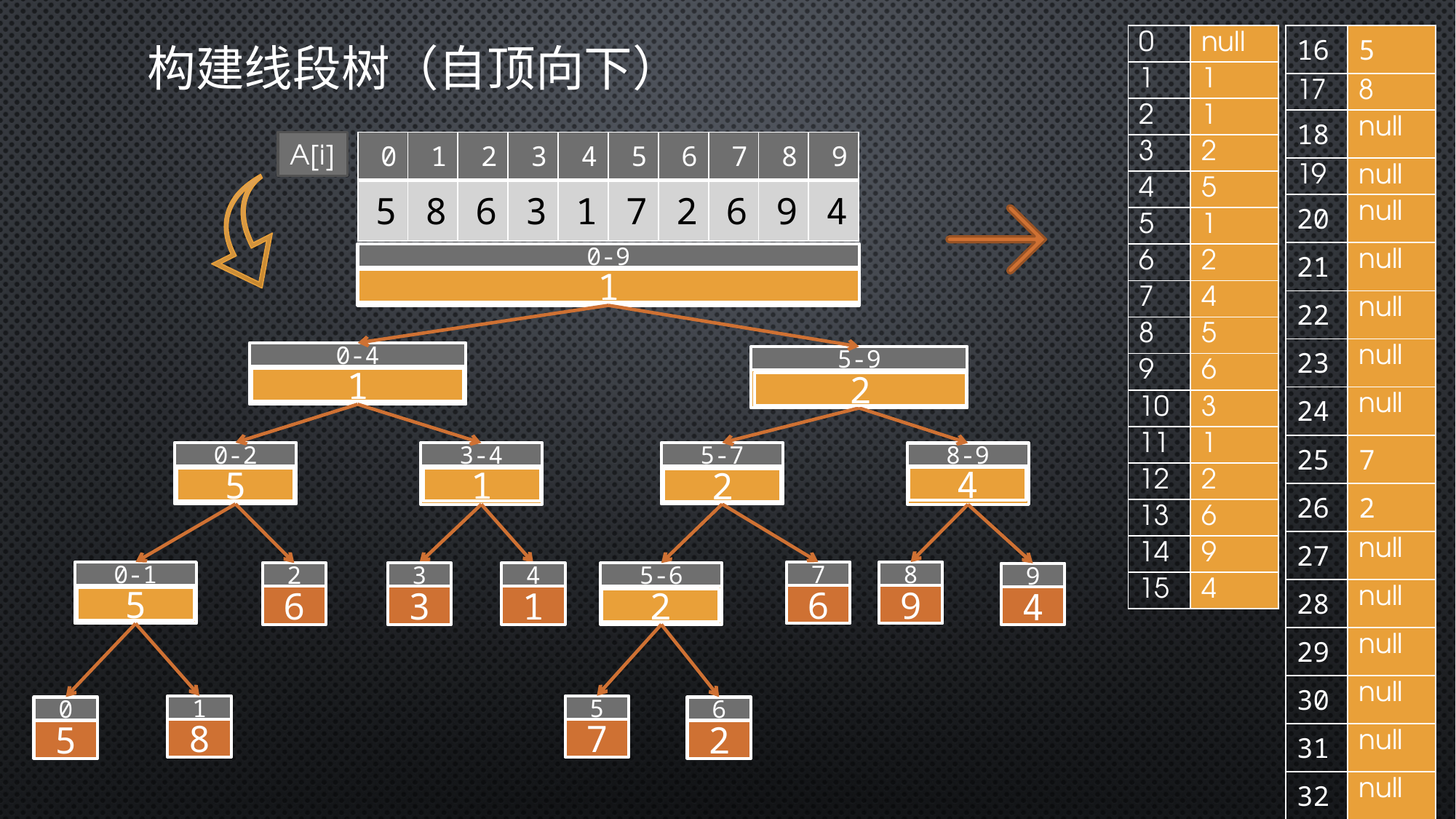

# 构建线段树（自顶向下）
| 0 | null |
| --- | --- |
| 1 | 1 |
| 2 | 1 |
| 3 | 2 |
| 4 | 5 |
| 5 | 1 |
| 6 | 2 |
| 7 | 4 |
| 8 | 5 |
| 9 | 6 |
| 10 | 3 |
| 11 | 1 |
| 12 | 2 |
| 13 | 6 |
| 14 | 9 |
| 15 | 4 |
| 16 | 5 |
| --- | --- |
| 17 | 8 |
| 18 | null |
| 19 | null |
| 20 | null |
| 21 | null |
| 22 | null |
| 23 | null |
| 24 | null |
| 25 | 7 |
| 26 | 2 |
| 27 | null |
| 28 | null |
| 29 | null |
| 30 | null |
| 31 | null |
| 32 | null |
A[i]
| 0 | 1 | 2 | 3 | 4 | 5 | 6 | 7 | 8 | 9 |
| --- | --- | --- | --- | --- | --- | --- | --- | --- | --- |
| 5 | 8 | 6 | 3 | 1 | 7 | 2 | 6 | 9 | 4 |

0-9
?
1
0-4
?
5-9
?
1
2
0-2
?
5-7
?
3-4
?
8-9
?
4
1
5
2
0-1
?
7
6
8
9
2
6
3
3
4
1
5-6
?
9
4
5
2
1
8
5
7
0
5
6
2